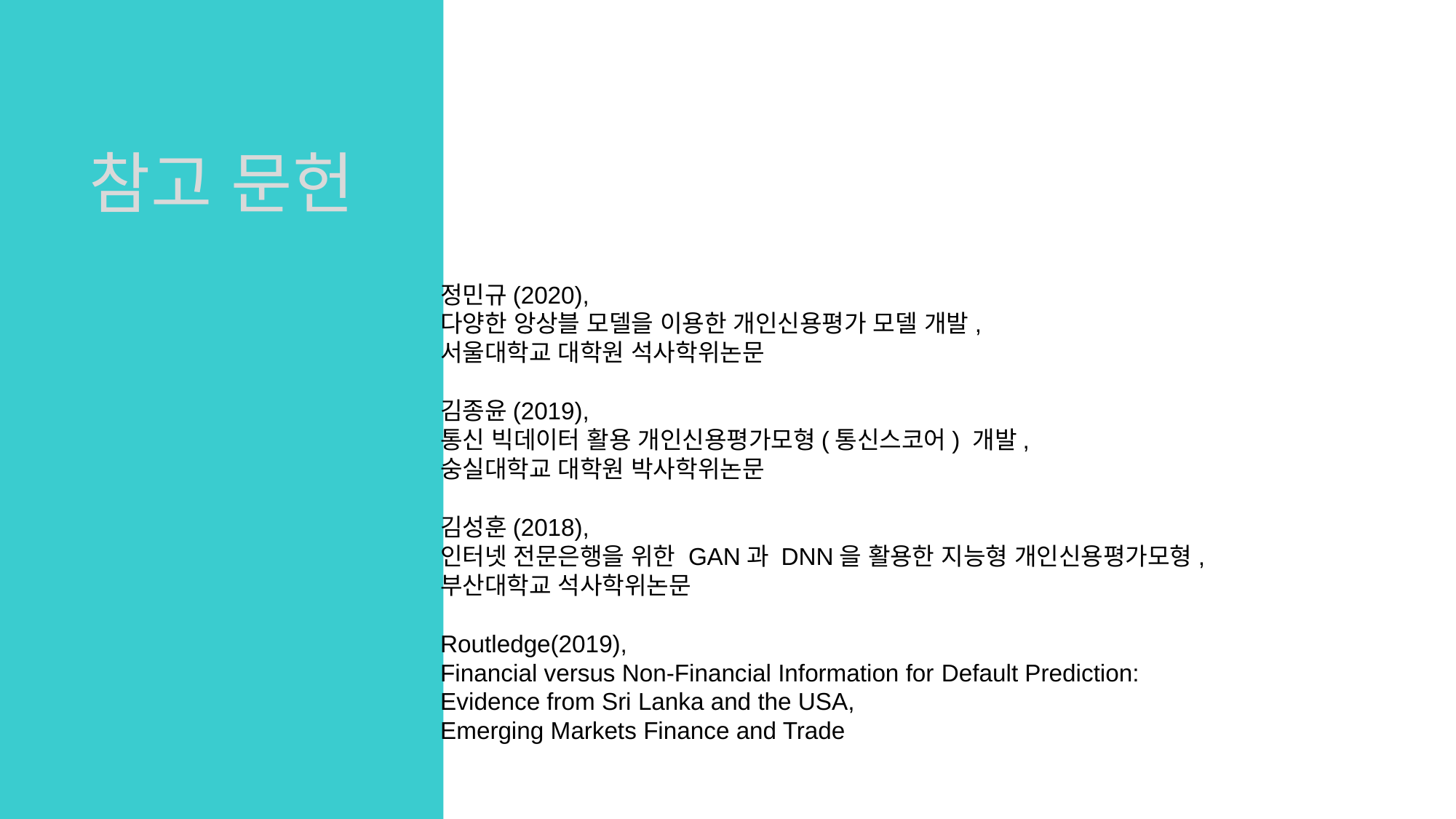

참고 문헌
정민규(2020),
다양한 앙상블 모델을 이용한 개인신용평가 모델 개발,
서울대학교 대학원 석사학위논문

김종윤(2019),
통신 빅데이터 활용 개인신용평가모형(통신스코어) 개발,
숭실대학교 대학원 박사학위논문

김성훈(2018),
인터넷 전문은행을 위한 GAN과 DNN을 활용한 지능형 개인신용평가모형,
부산대학교 석사학위논문

Routledge(2019),
Financial versus Non-Financial Information for Default Prediction:
Evidence from Sri Lanka and the USA,
Emerging Markets Finance and Trade